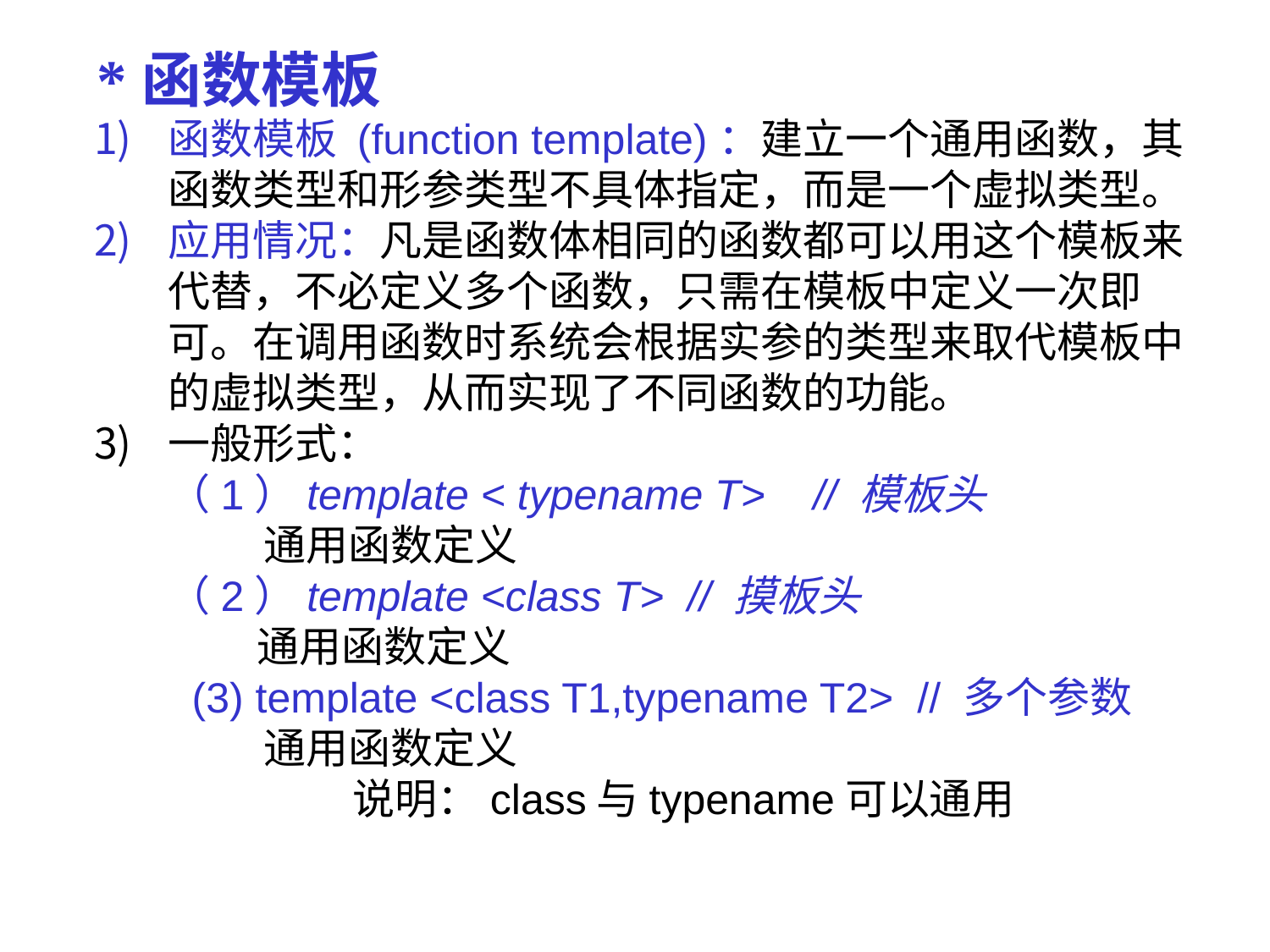

# *函数模板
函数模板 (function template)：建立一个通用函数，其函数类型和形参类型不具体指定，而是一个虚拟类型。
应用情况：凡是函数体相同的函数都可以用这个模板来代替，不必定义多个函数，只需在模板中定义一次即可。在调用函数时系统会根据实参的类型来取代模板中的虚拟类型，从而实现了不同函数的功能。
一般形式：
	（1）template < typename T>    // 模板头
      	         通用函数定义
	（2）template <class T>  // 摸板头
                通用函数定义
 	  (3) template <class T1,typename T2>  // 多个参数
	         通用函数定义
		     说明：class与typename可以通用